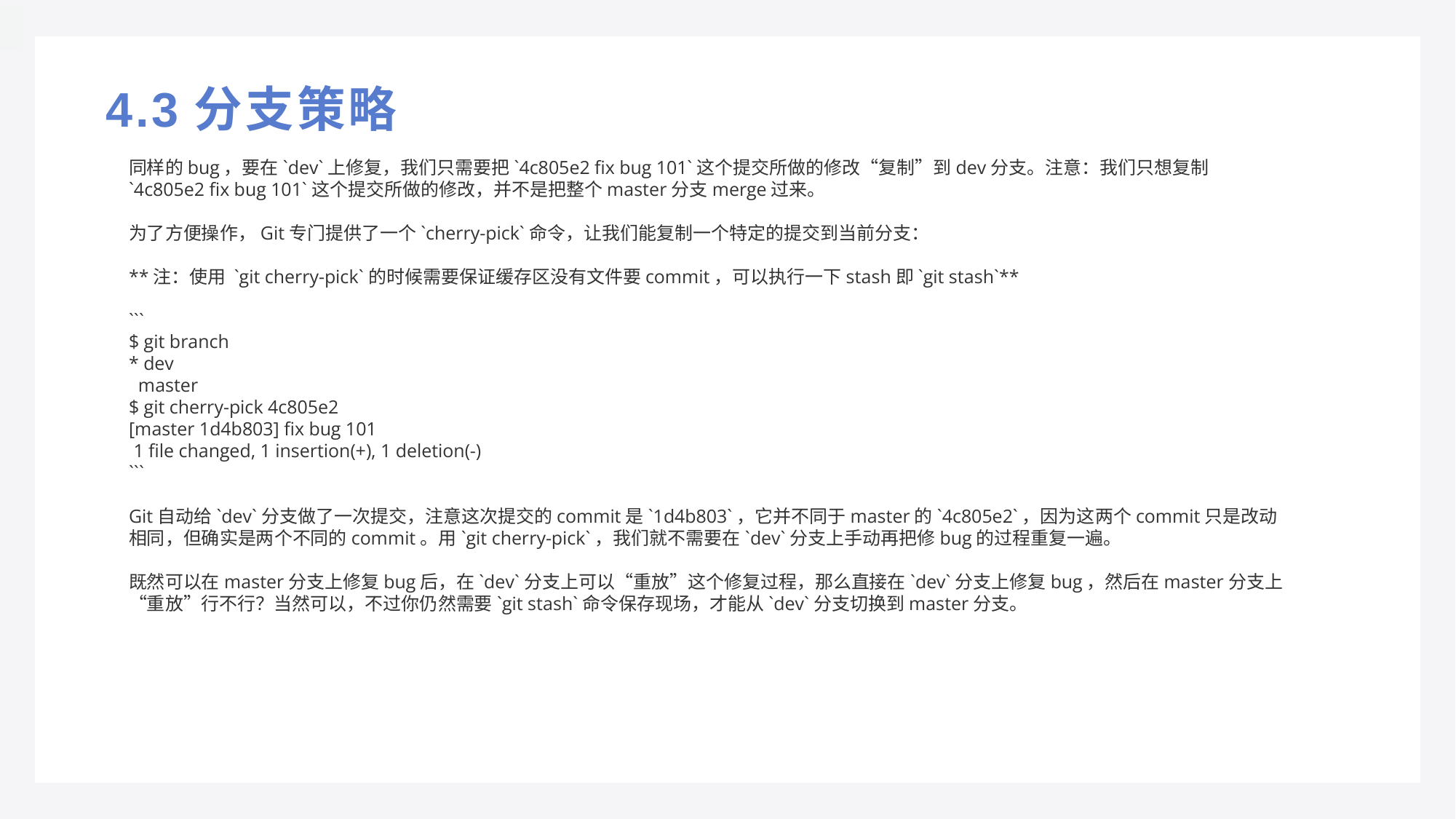

# 4.3分支策略

同样的bug，要在`dev`上修复，我们只需要把`4c805e2 fix bug 101`这个提交所做的修改“复制”到dev分支。注意：我们只想复制`4c805e2 fix bug 101`这个提交所做的修改，并不是把整个master分支merge过来。

为了方便操作，Git专门提供了一个`cherry-pick`命令，让我们能复制一个特定的提交到当前分支：

**注：使用 `git cherry-pick`的时候需要保证缓存区没有文件要commit，可以执行一下stash即`git stash`**

```
$ git branch
* dev
  master
$ git cherry-pick 4c805e2
[master 1d4b803] fix bug 101
 1 file changed, 1 insertion(+), 1 deletion(-)
```

Git自动给`dev`分支做了一次提交，注意这次提交的commit是`1d4b803`，它并不同于master的`4c805e2`，因为这两个commit只是改动相同，但确实是两个不同的commit。用`git cherry-pick`，我们就不需要在`dev`分支上手动再把修bug的过程重复一遍。

既然可以在master分支上修复bug后，在`dev`分支上可以“重放”这个修复过程，那么直接在`dev`分支上修复bug，然后在master分支上“重放”行不行？当然可以，不过你仍然需要`git stash`命令保存现场，才能从`dev`分支切换到master分支。